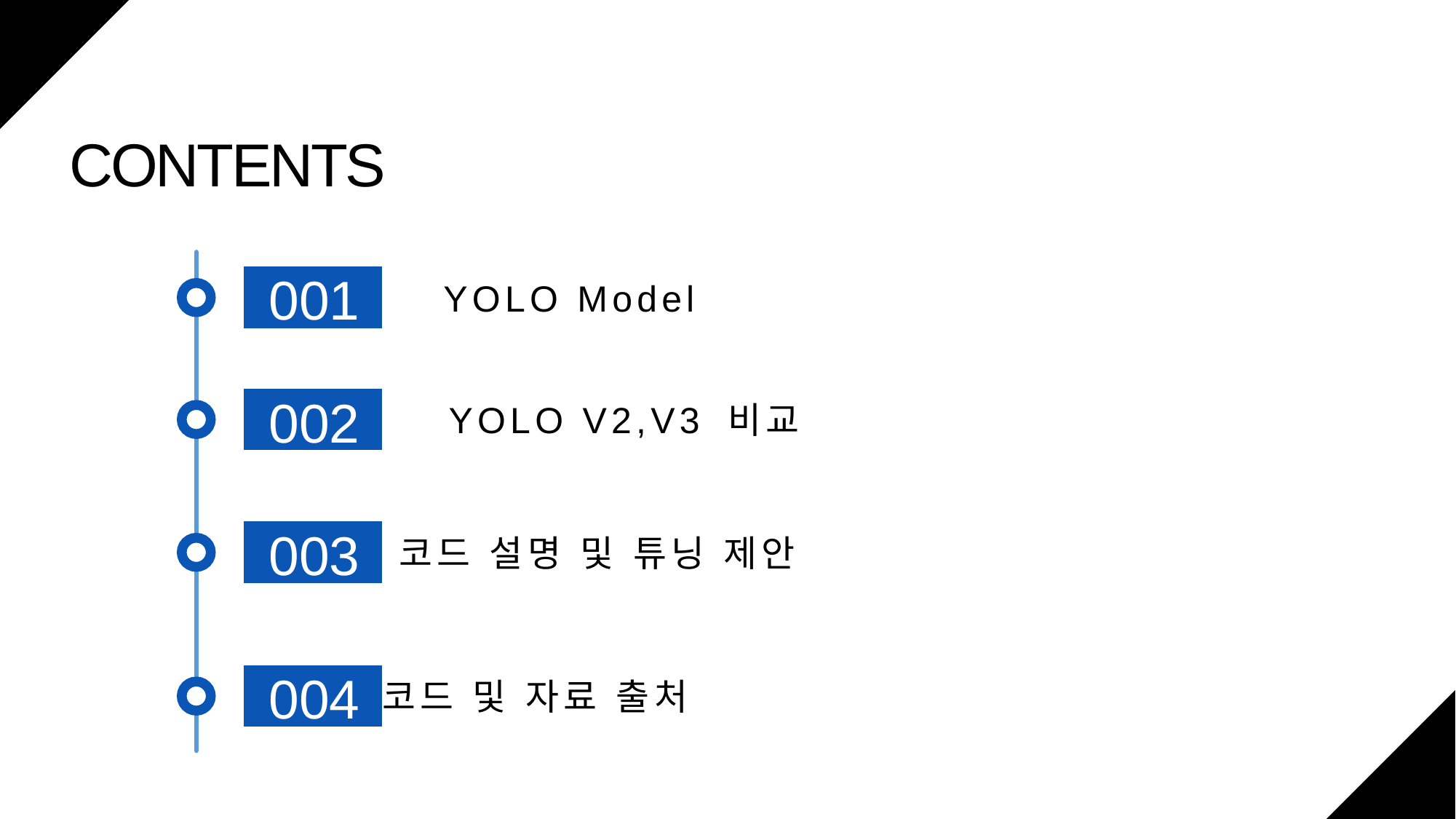

CONTENTS
001

YOLO Model

002

YOLO V2,V3 비교

003

코드 설명 및 튜닝 제안

004

코드 및 자료 출처